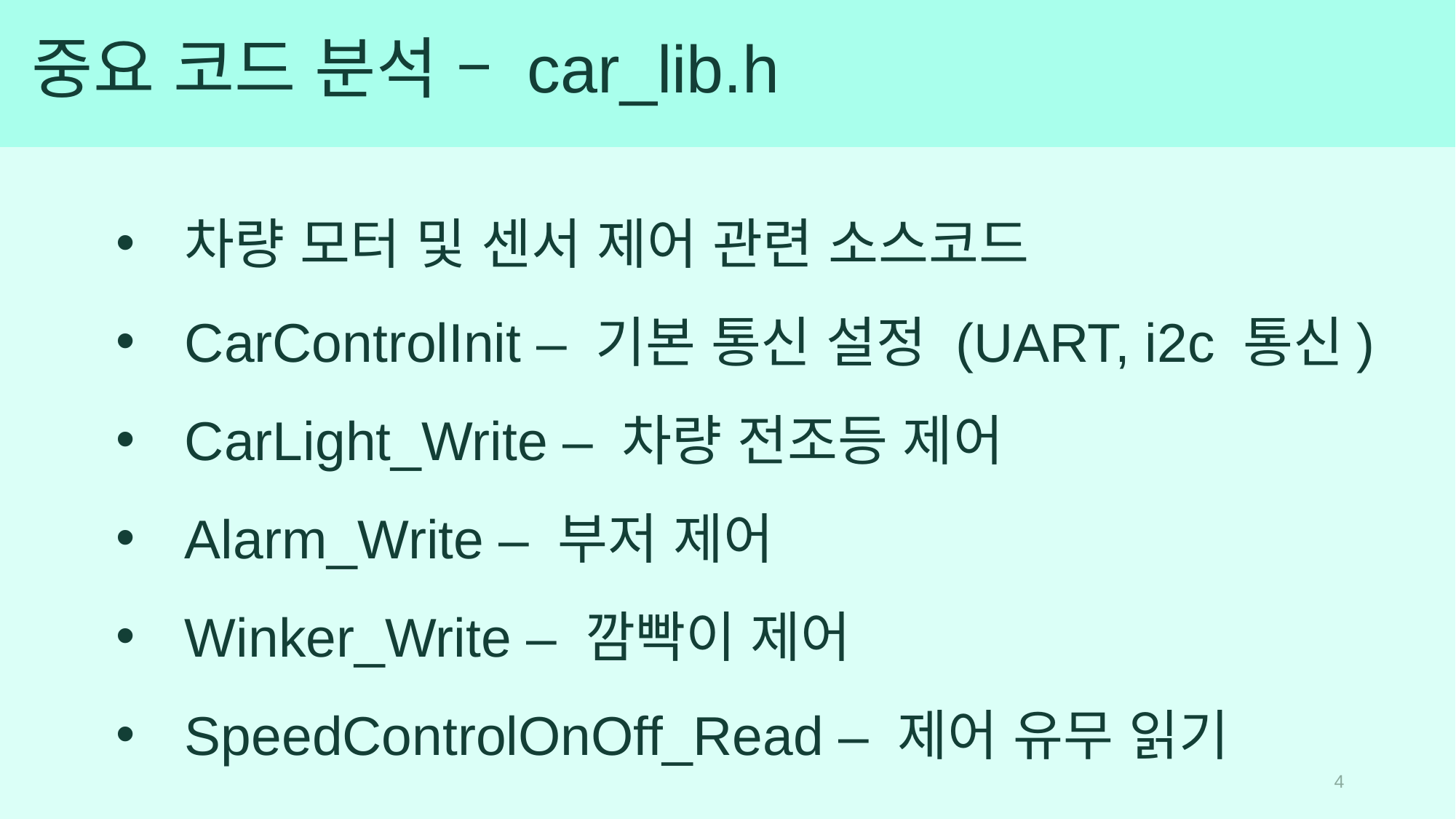

# 중요 코드 분석 – car_lib.h
차량 모터 및 센서 제어 관련 소스코드
CarControlInit – 기본 통신 설정 (UART, i2c 통신)
CarLight_Write – 차량 전조등 제어
Alarm_Write – 부저 제어
Winker_Write – 깜빡이 제어
SpeedControlOnOff_Read – 제어 유무 읽기
4